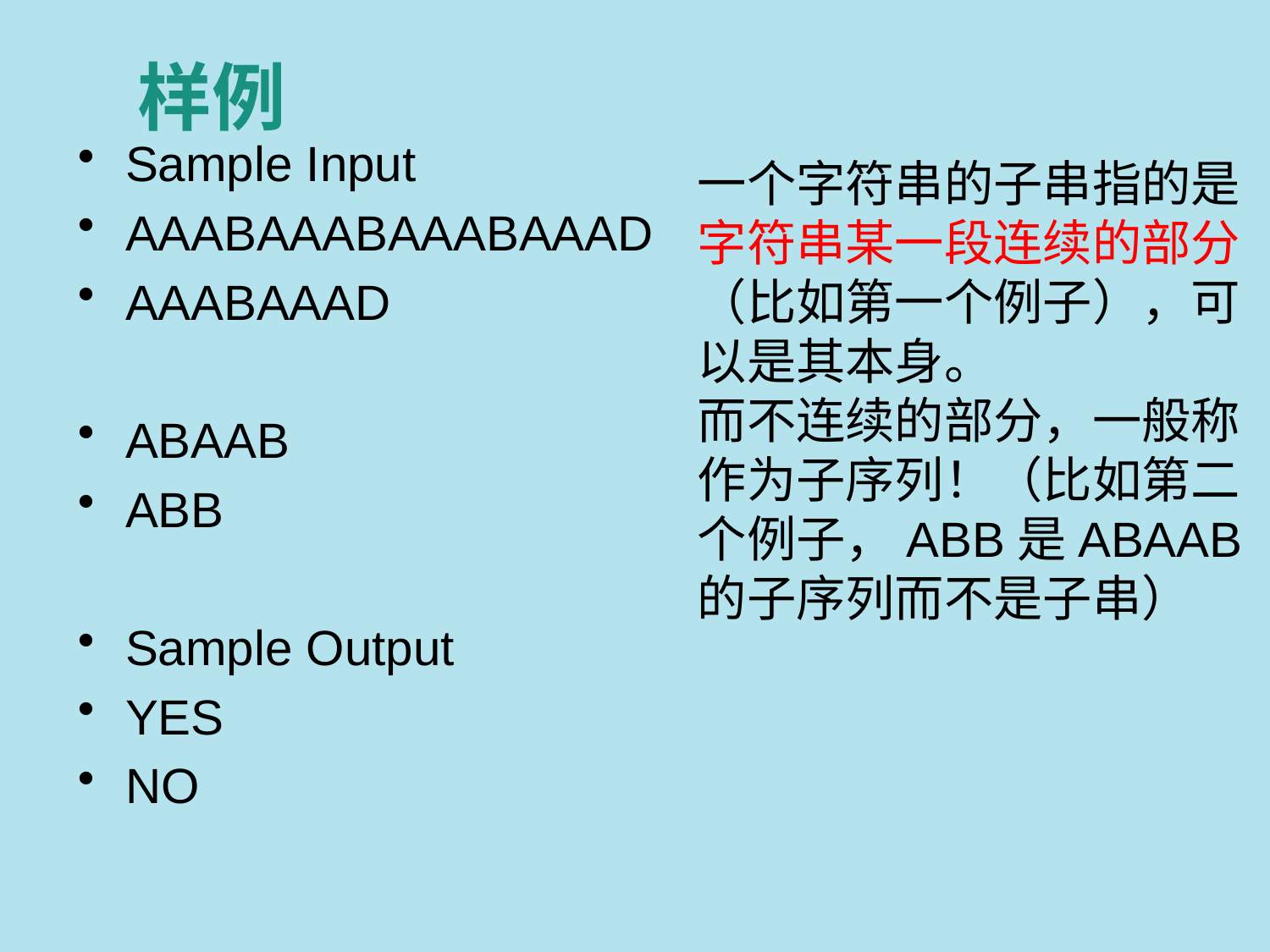

# 样例
Sample Input
AAABAAABAAABAAAD
AAABAAAD

ABAAB
ABB

Sample Output
YES
NO
一个字符串的子串指的是字符串某一段连续的部分（比如第一个例子），可以是其本身。
而不连续的部分，一般称作为子序列！（比如第二个例子，ABB是ABAAB的子序列而不是子串）